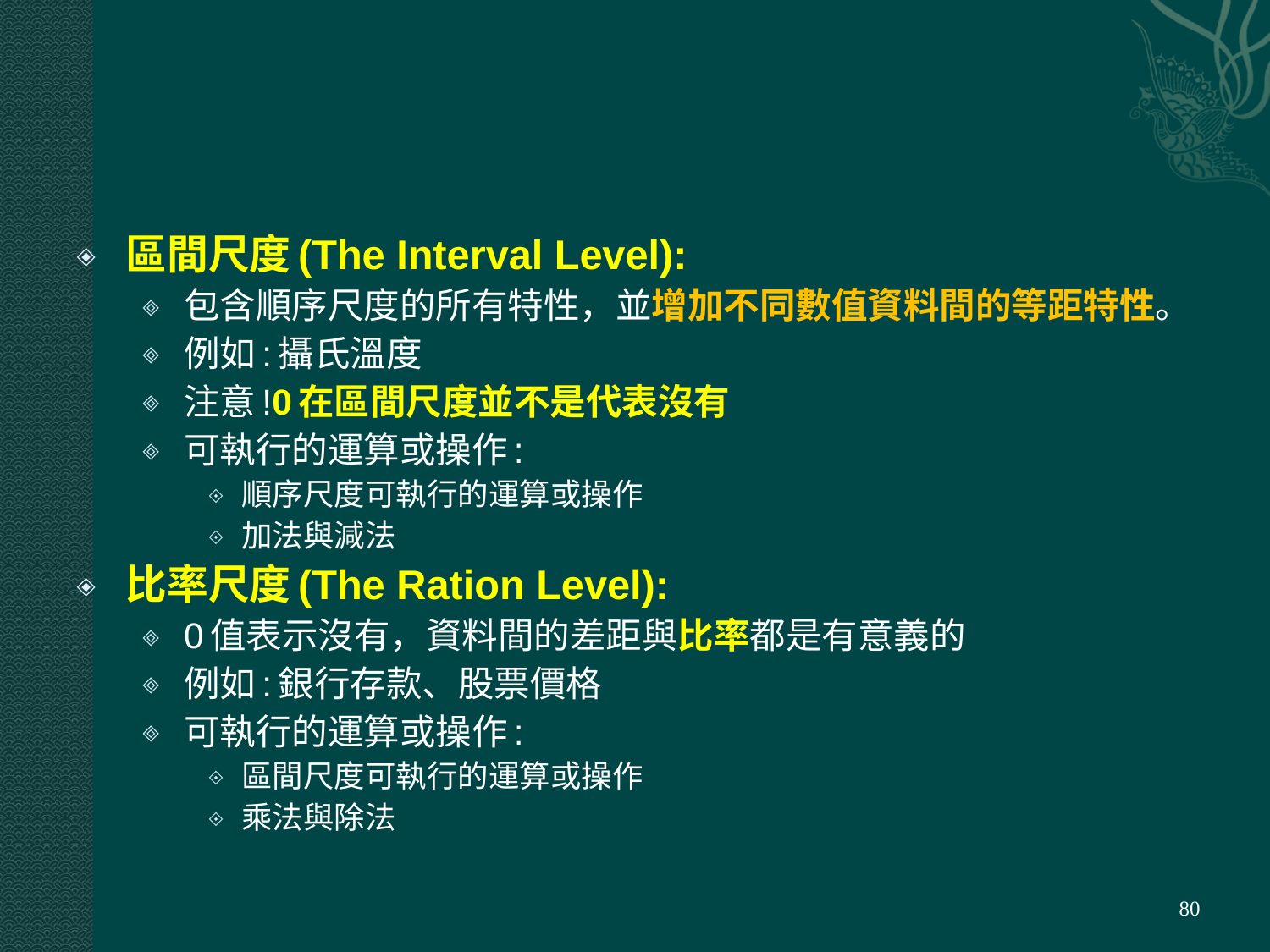

#
區間尺度(The Interval Level):
包含順序尺度的所有特性，並增加不同數值資料間的等距特性。
例如:攝氏溫度
注意!0在區間尺度並不是代表沒有
可執行的運算或操作:
順序尺度可執行的運算或操作
加法與減法
比率尺度(The Ration Level):
0值表示沒有，資料間的差距與比率都是有意義的
例如:銀行存款、股票價格
可執行的運算或操作:
區間尺度可執行的運算或操作
乘法與除法

80